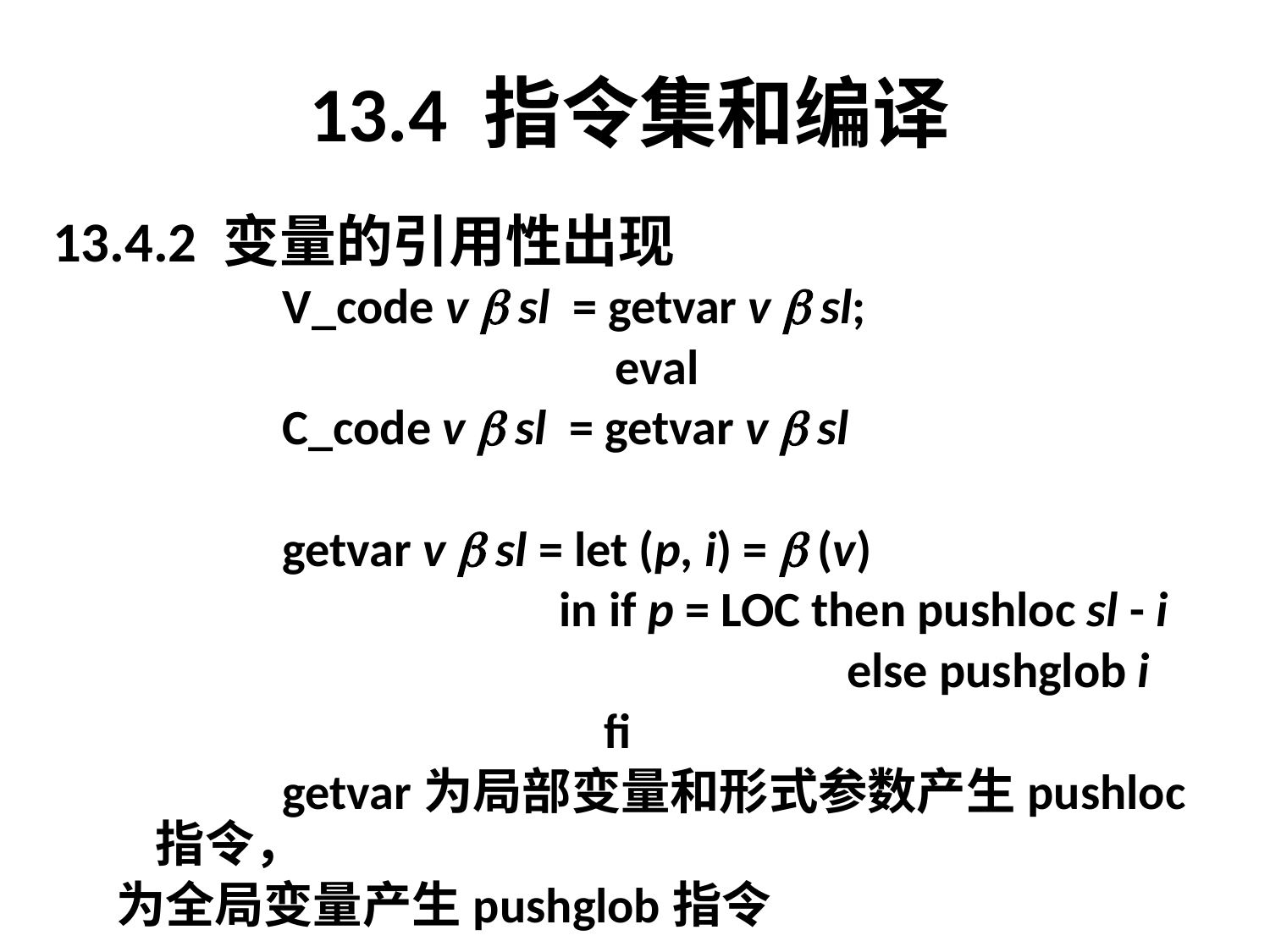

# 13.4 指令集和编译
13.4.2 变量的引用性出现
		V_code v β sl  = getvar v β sl;
				       eval
		C_code v β sl  = getvar v β sl

		getvar v β sl = let (p, i) = β (v)
				  in if p = LOC then pushloc sl - i
						     else pushglob i
				      fi
		getvar为局部变量和形式参数产生pushloc指令，
为全局变量产生pushglob指令